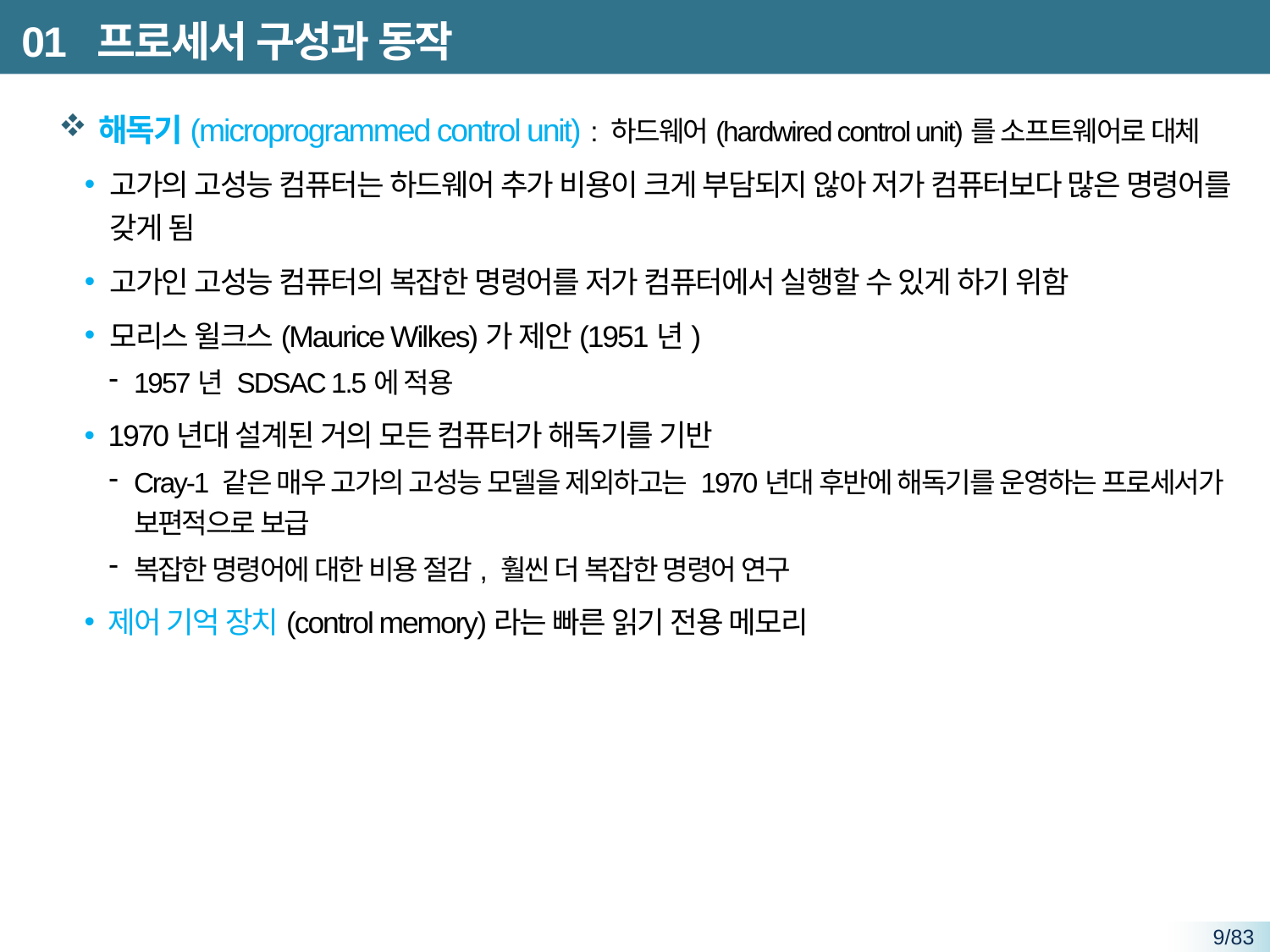

# 01  프로세서 구성과 동작
해독기(microprogrammed control unit) : 하드웨어(hardwired control unit)를 소프트웨어로 대체
고가의 고성능 컴퓨터는 하드웨어 추가 비용이 크게 부담되지 않아 저가 컴퓨터보다 많은 명령어를 갖게 됨
고가인 고성능 컴퓨터의 복잡한 명령어를 저가 컴퓨터에서 실행할 수 있게 하기 위함
모리스 윌크스(Maurice Wilkes)가 제안(1951년)
1957년 SDSAC 1.5에 적용
1970년대 설계된 거의 모든 컴퓨터가 해독기를 기반
Cray-1 같은 매우 고가의 고성능 모델을 제외하고는 1970년대 후반에 해독기를 운영하는 프로세서가 보편적으로 보급
복잡한 명령어에 대한 비용 절감, 훨씬 더 복잡한 명령어 연구
제어 기억 장치(control memory)라는 빠른 읽기 전용 메모리